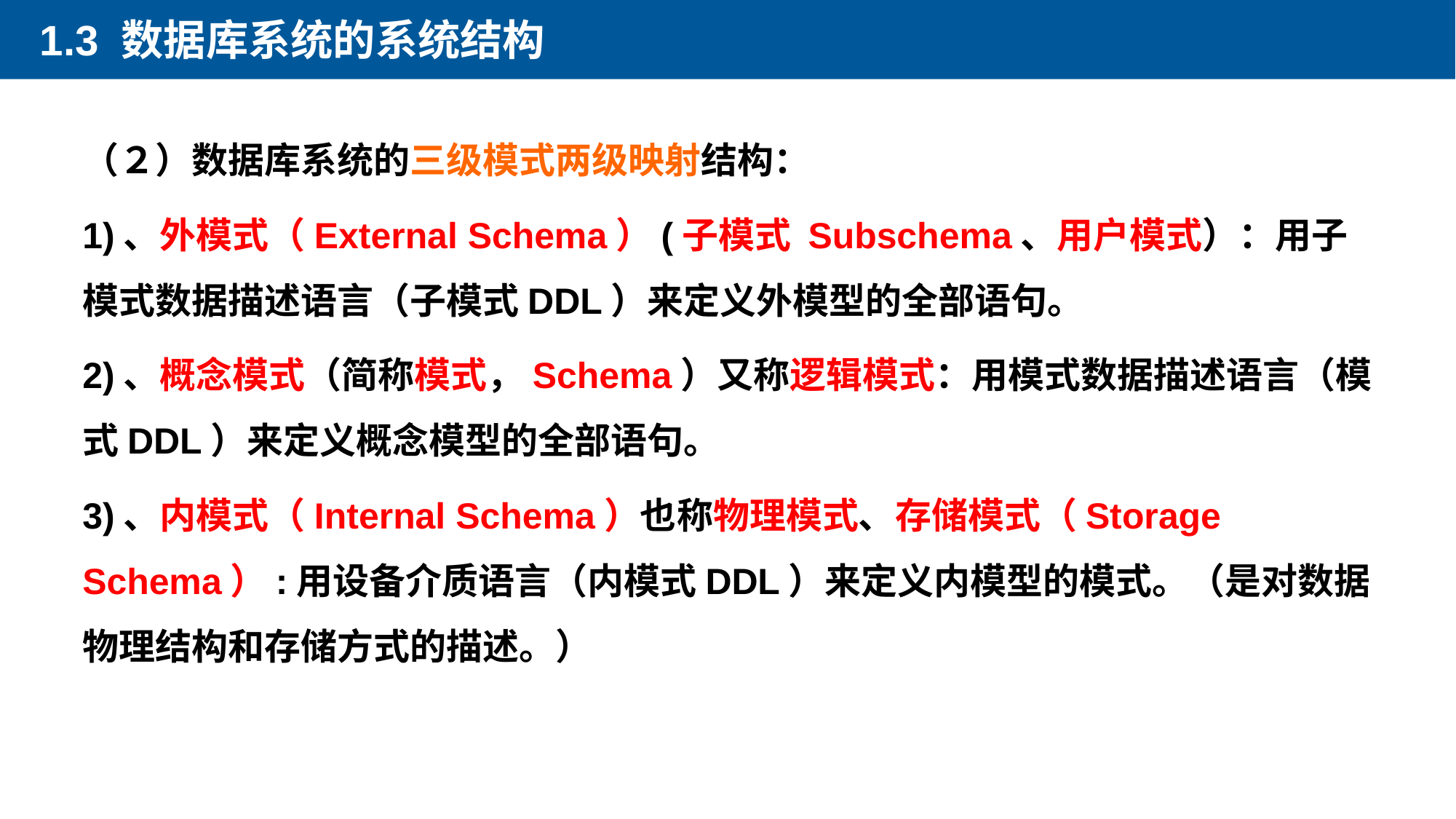

1.3 数据库系统的系统结构
（２）数据库系统的三级模式两级映射结构：
1)、外模式（External Schema）(子模式 Subschema、用户模式）：用子模式数据描述语言（子模式DDL）来定义外模型的全部语句。
2)、概念模式（简称模式，Schema）又称逻辑模式：用模式数据描述语言（模式DDL）来定义概念模型的全部语句。
3)、内模式（Internal Schema）也称物理模式、存储模式（Storage Schema）:用设备介质语言（内模式DDL）来定义内模型的模式。（是对数据物理结构和存储方式的描述。）